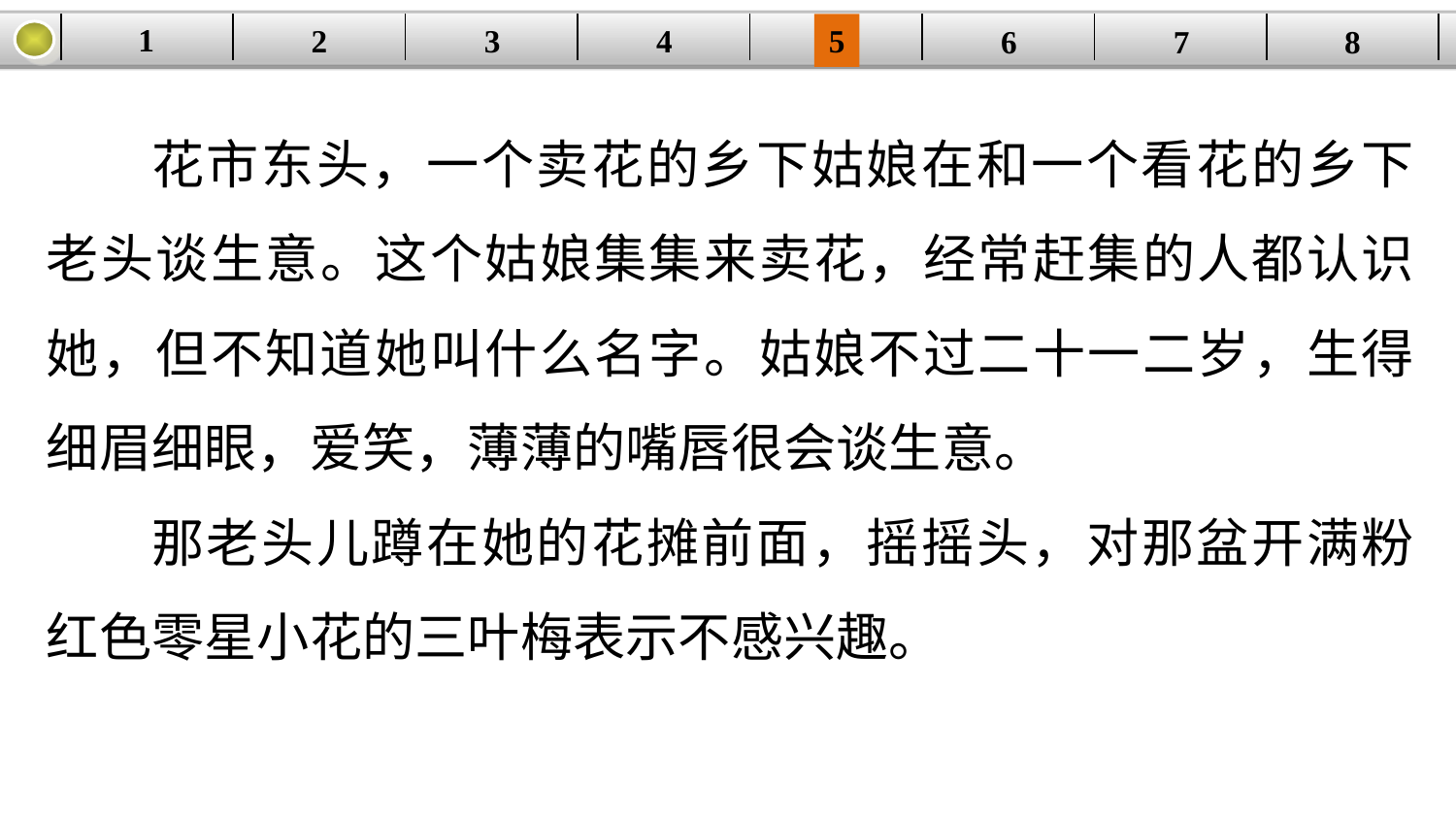

1
2
3
4
|  |  |  |  |  |  |  |  |
| --- | --- | --- | --- | --- | --- | --- | --- |
5
6
7
8

花市东头，一个卖花的乡下姑娘在和一个看花的乡下老头谈生意。这个姑娘集集来卖花，经常赶集的人都认识她，但不知道她叫什么名字。姑娘不过二十一二岁，生得细眉细眼，爱笑，薄薄的嘴唇很会谈生意。
那老头儿蹲在她的花摊前面，摇摇头，对那盆开满粉红色零星小花的三叶梅表示不感兴趣。